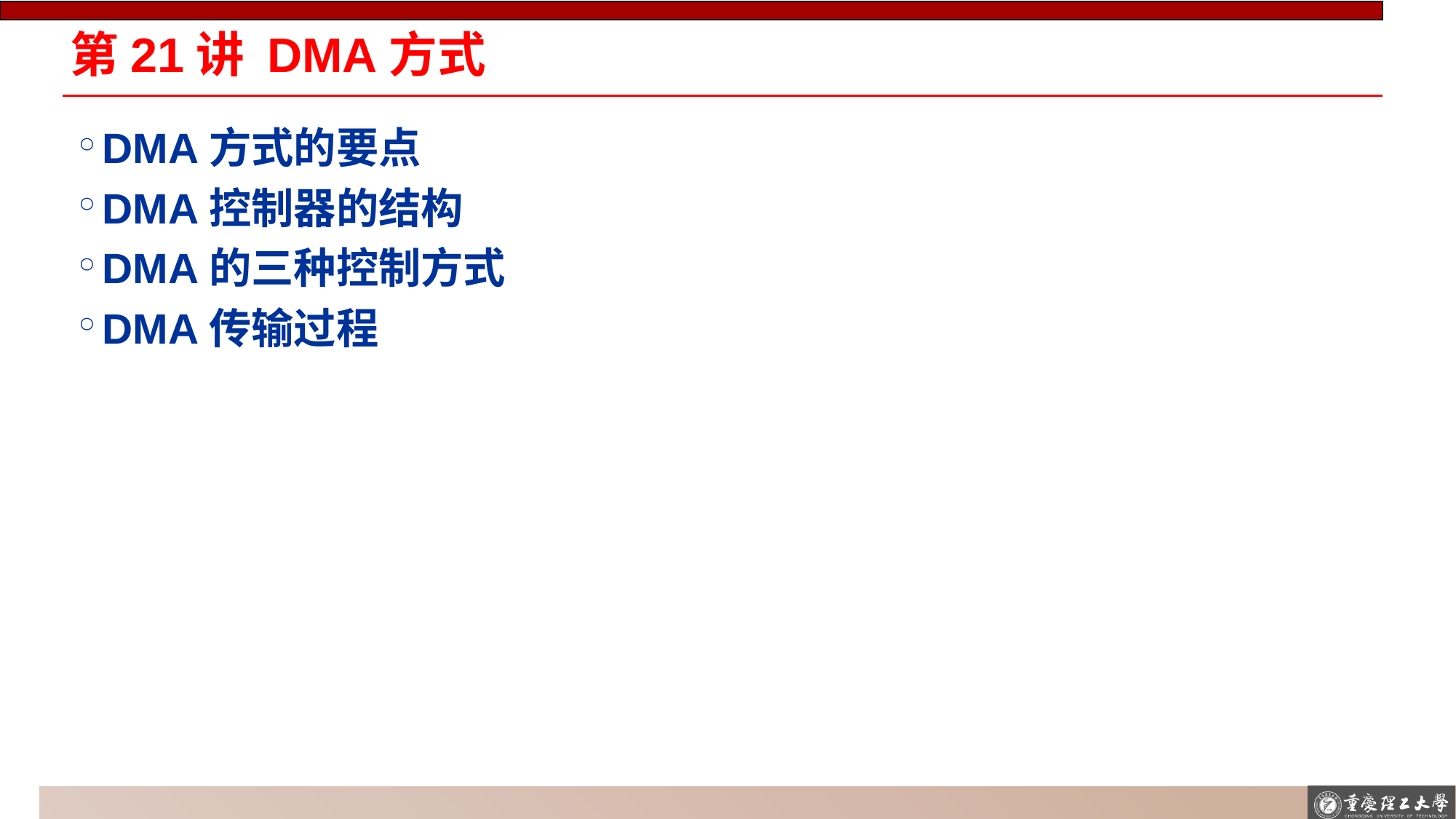

# 第21讲 DMA方式
DMA方式的要点
DMA控制器的结构
DMA的三种控制方式
DMA传输过程